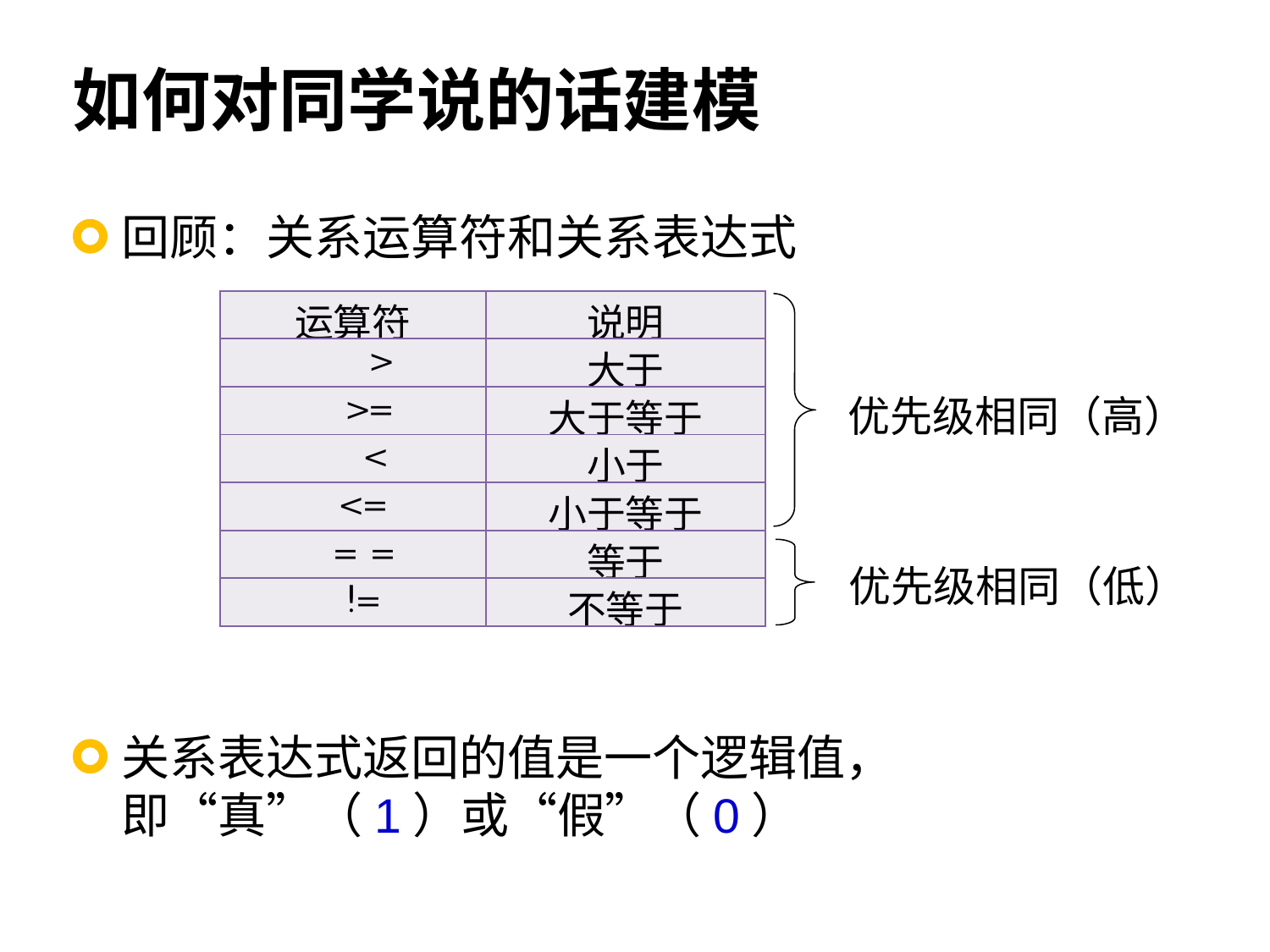

# 如何对同学说的话建模
回顾：关系运算符和关系表达式

关系表达式返回的值是一个逻辑值，即“真”（1）或“假”（0）

| 运算符 | 说明 |
| --- | --- |
| > | 大于 |
| >= | 大于等于 |
| < | 小于 |
| <= | 小于等于 |
| = = | 等于 |
| != | 不等于 |

优先级相同（高）

优先级相同（低）